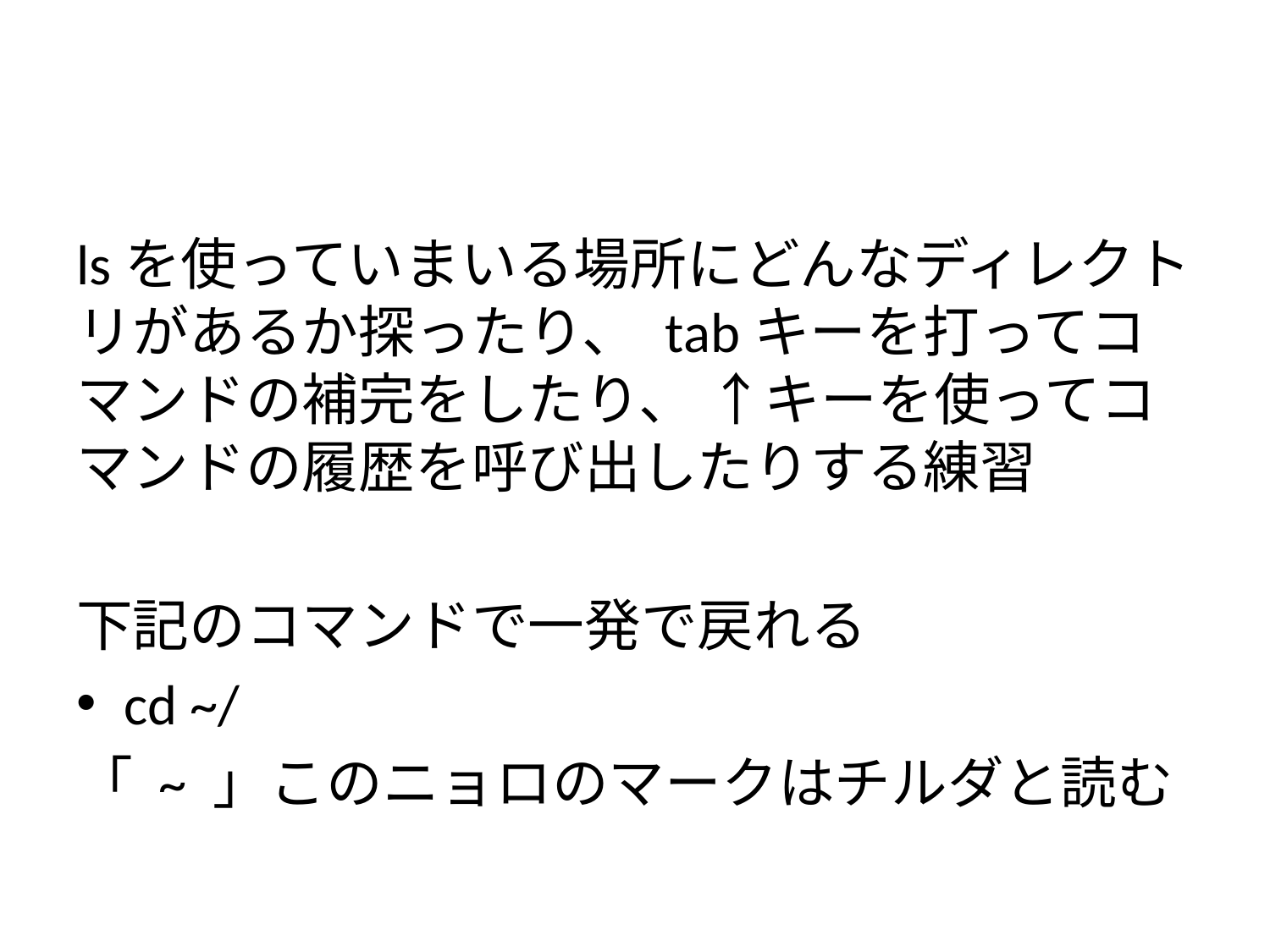

#
lsを使っていまいる場所にどんなディレクトリがあるか探ったり、 tabキーを打ってコマンドの補完をしたり、 ↑キーを使ってコマンドの履歴を呼び出したりする練習

下記のコマンドで一発で戻れる
cd ~/
「 ~ 」このニョロのマークはチルダと読む